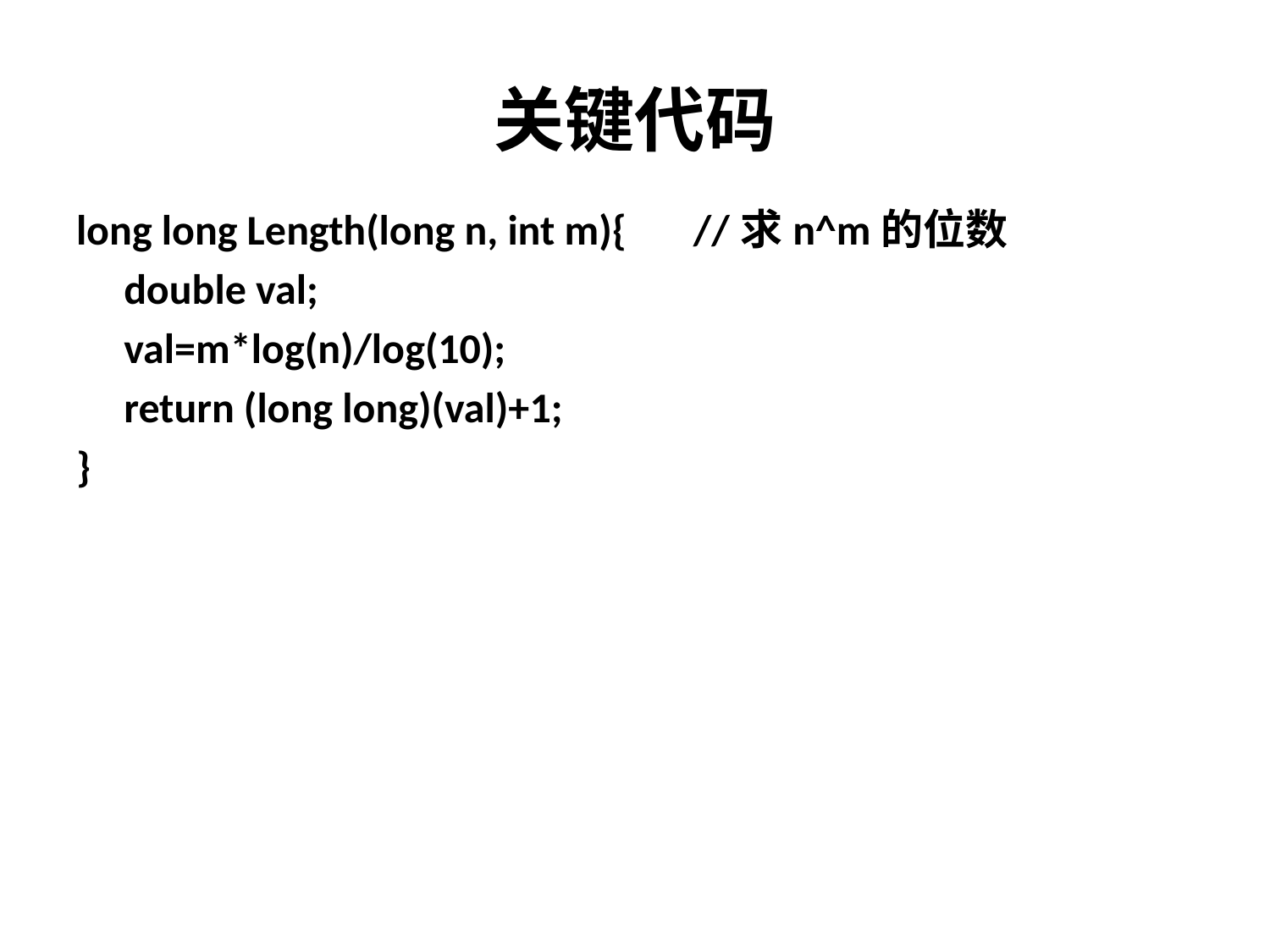

# 关键代码
long long Length(long n, int m){       //求n^m的位数
	double val;
	val=m*log(n)/log(10);
	return (long long)(val)+1;
}